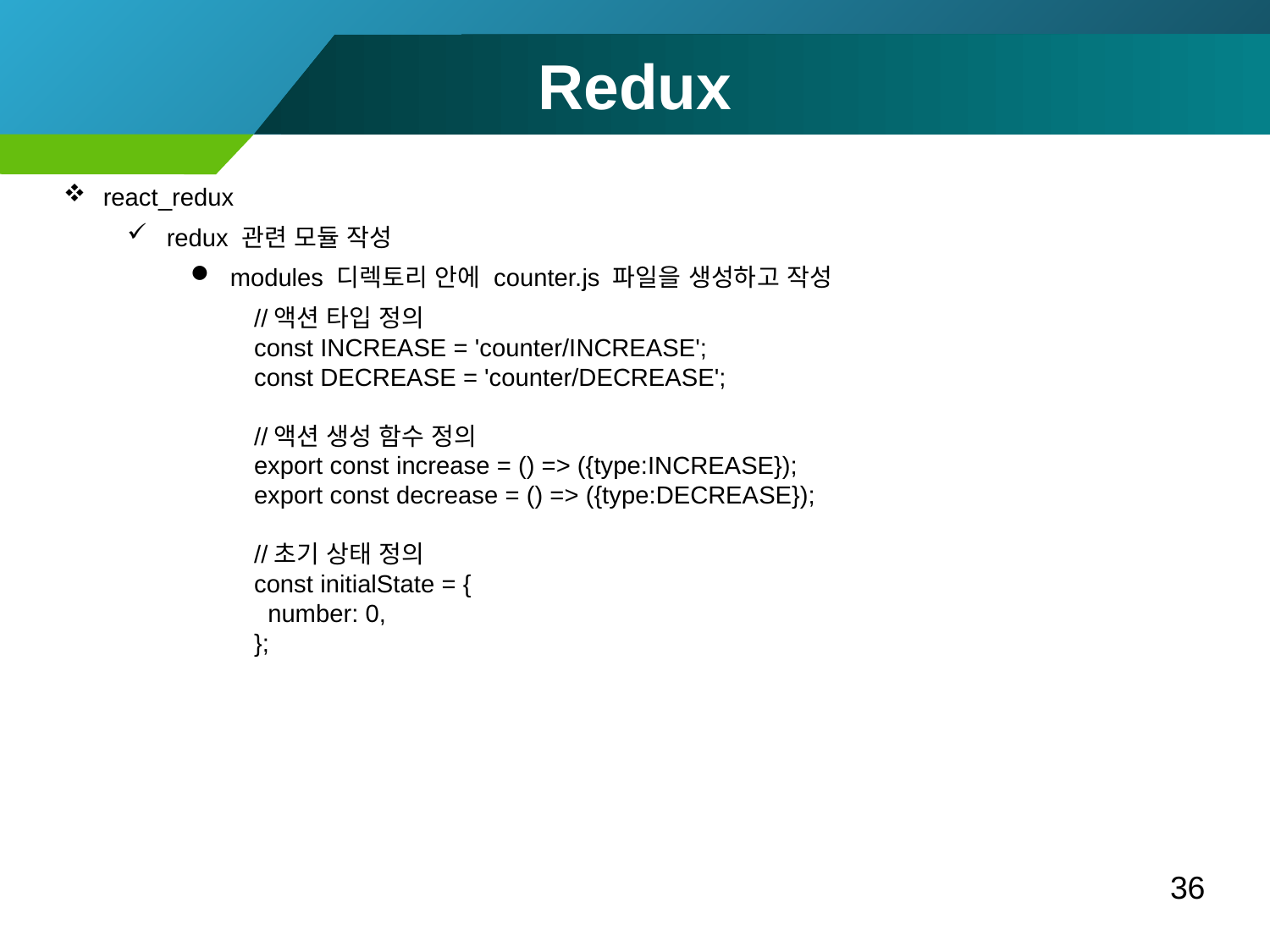

Redux
react_redux
redux 관련 모듈 작성
modules 디렉토리 안에 counter.js 파일을 생성하고 작성
//액션 타입 정의
const INCREASE = 'counter/INCREASE';
const DECREASE = 'counter/DECREASE';

//액션 생성 함수 정의
export const increase = () => ({type:INCREASE});
export const decrease = () => ({type:DECREASE});

//초기 상태 정의
const initialState = {
  number: 0,
};
36